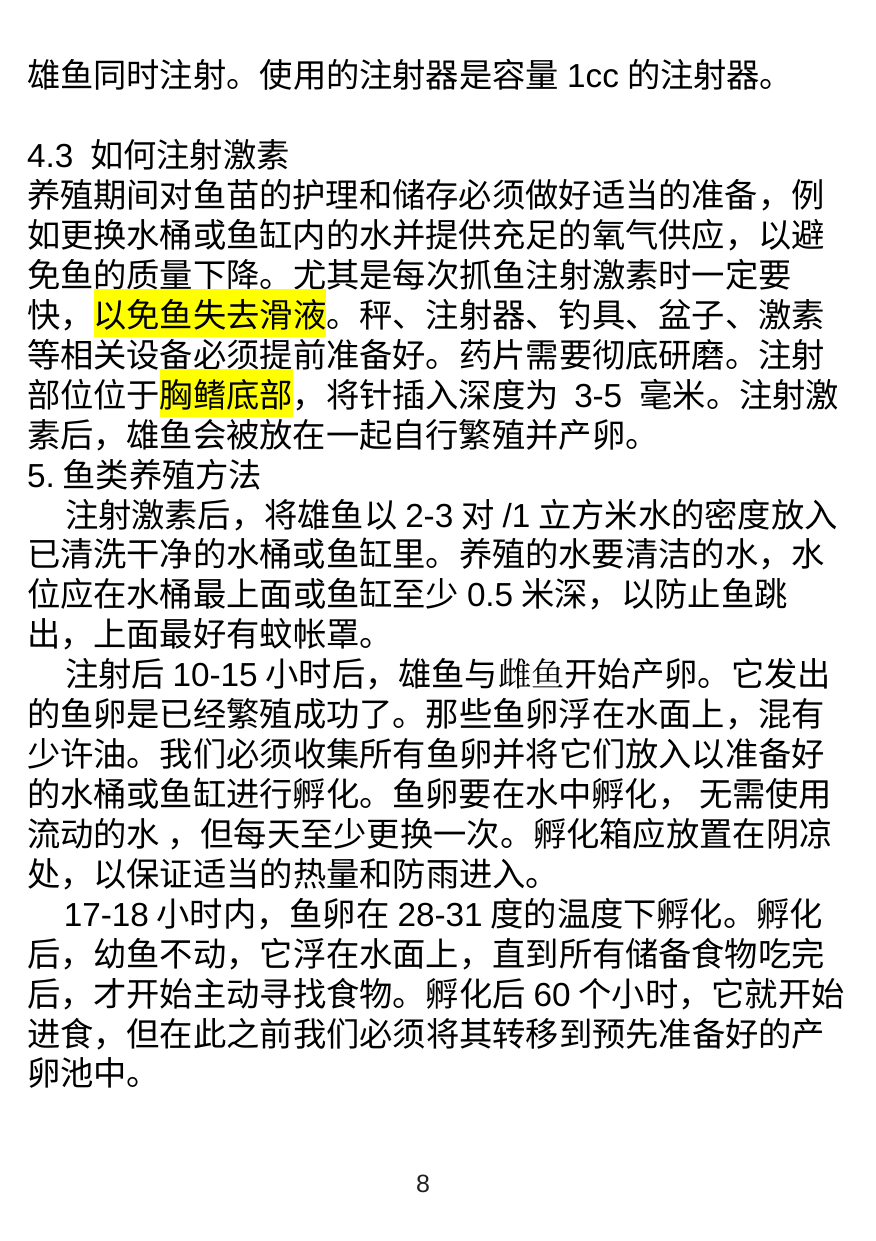

雄鱼同时注射。使用的注射器是容量1cc的注射器。

4.3 如何注射激素
养殖期间对鱼苗的护理和储存必须做好适当的准备，例如更换水桶或鱼缸内的水并提供充足的氧气供应，以避免鱼的质量下降。尤其是每次抓鱼注射激素时一定要快，以免鱼失去滑液。秤、注射器、钓具、盆子、激素等相关设备必须提前准备好。药片需要彻底研磨。注射部位位于胸鳍底部，将针插入深度为 3-5 毫米。注射激素后，雄鱼会被放在一起自行繁殖并产卵。
5.鱼类养殖方法
    注射激素后，将雄鱼以2-3对/1立方米水的密度放入已清洗干净的水桶或鱼缸里。养殖的水要清洁的水，水位应在水桶最上面或鱼缸至少0.5米深，以防止鱼跳出，上面最好有蚊帐罩。
    注射后10-15小时后，雄鱼与雌鱼开始产卵。它发出的鱼卵是已经繁殖成功了。那些鱼卵浮在水面上，混有少许油。我们必须收集所有鱼卵并将它们放入以准备好的水桶或鱼缸进行孵化。鱼卵要在水中孵化， 无需使用流动的水 ，但每天至少更换一次。孵化箱应放置在阴凉处，以保证适当的热量和防雨进入。
    17-18小时内，鱼卵在28-31度的温度下孵化。孵化后，幼鱼不动，它浮在水面上，直到所有储备食物吃完后，才开始主动寻找食物。孵化后60个小时，它就开始进食，但在此之前我们必须将其转移到预先准备好的产卵池中。
8